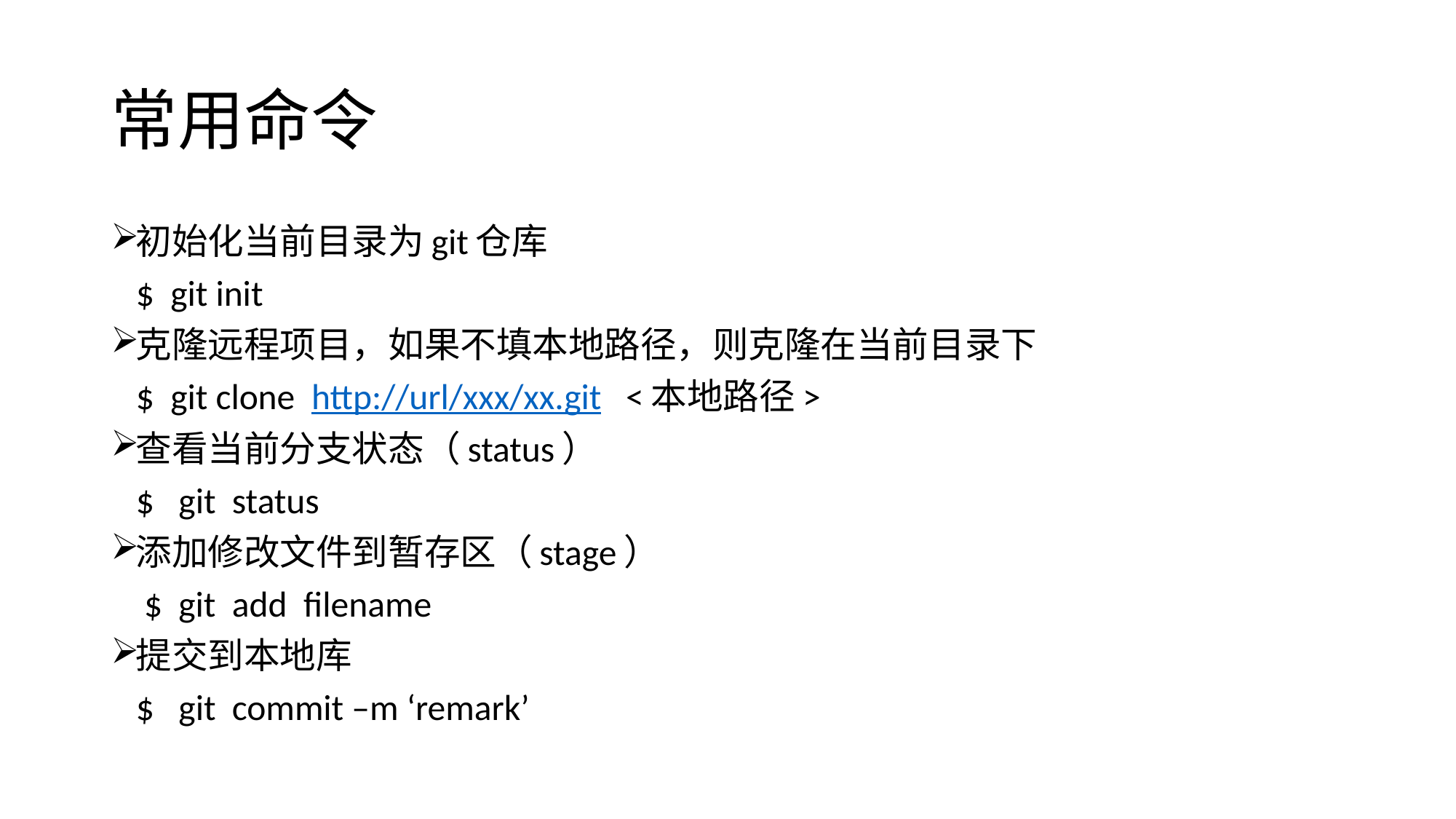

# 常用命令
初始化当前目录为git仓库
	$  git init
克隆远程项目，如果不填本地路径，则克隆在当前目录下
	$  git clone  http://url/xxx/xx.git   <本地路径>
查看当前分支状态（status）
	$   git  status
添加修改文件到暂存区（stage）
	 $  git  add  filename
提交到本地库
	$   git  commit –m ‘remark’